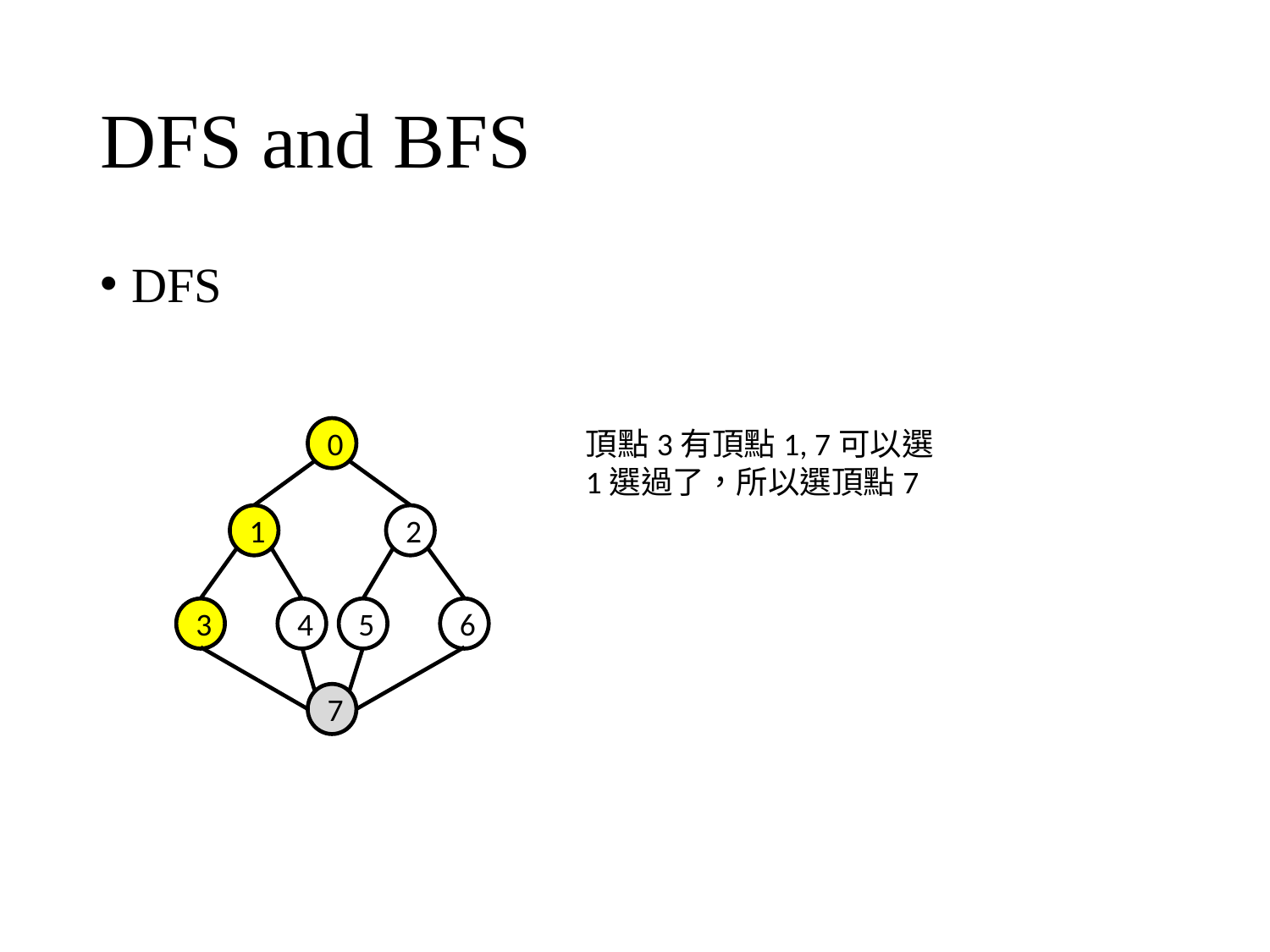

# DFS and BFS
DFS
頂點3有頂點1, 7可以選
1選過了，所以選頂點7
0
1
2
3
4
5
6
7